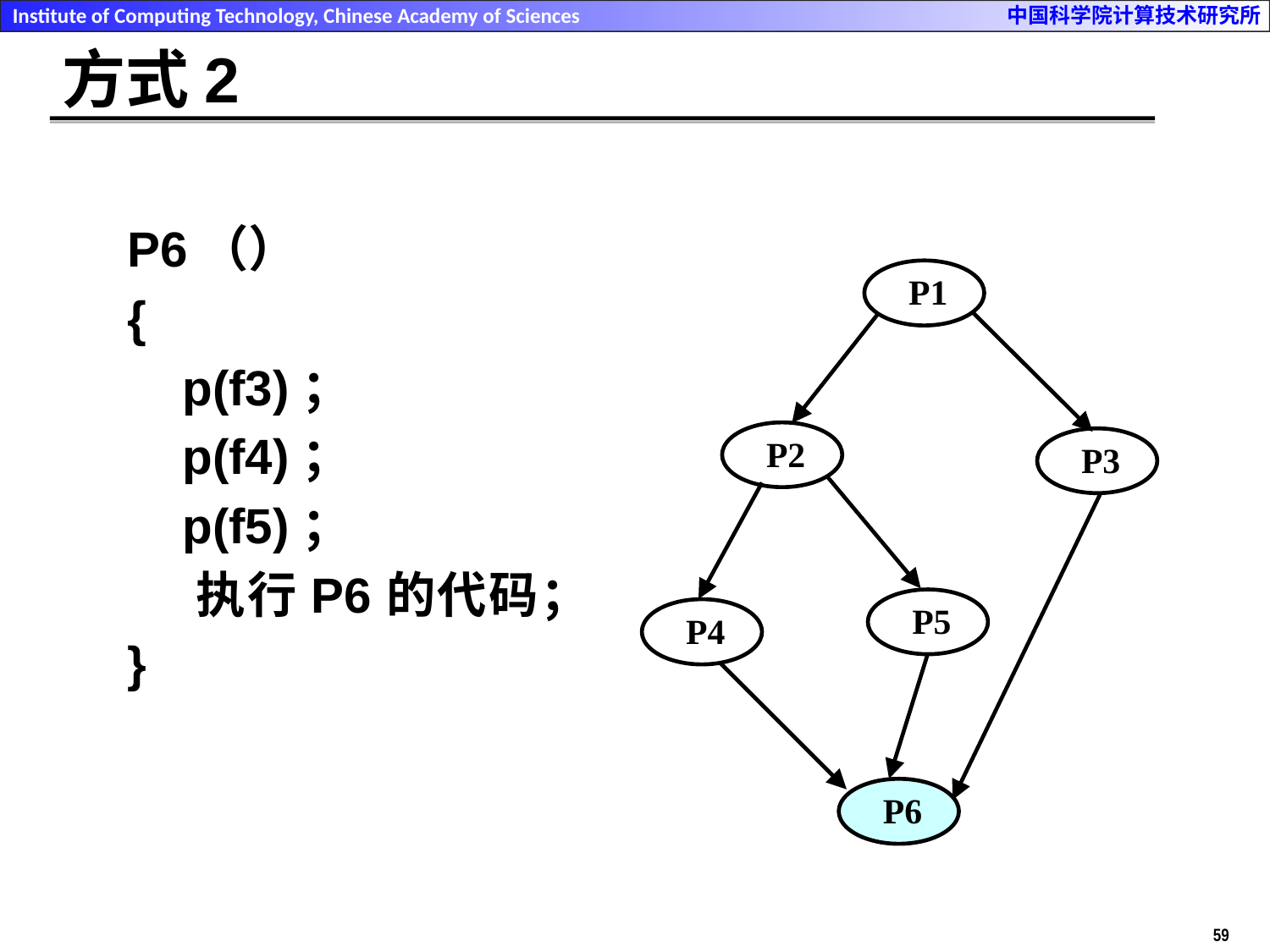

# 方式2
P6（）
{
    p(f3)；
    p(f4)；
    p(f5)；
    执行P6的代码；
}
   P1

   P2
   P3

   P5
   P4

   P6